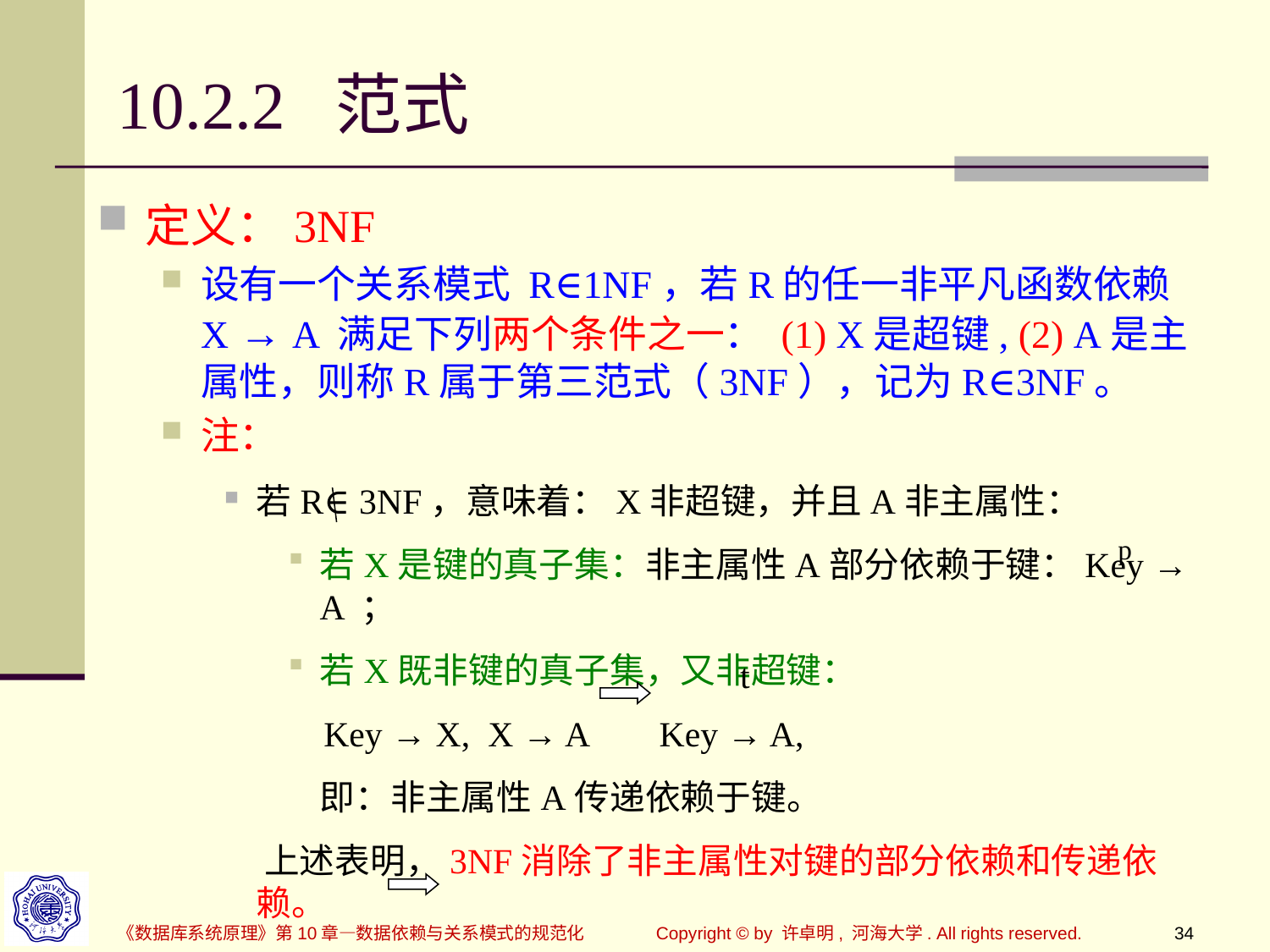

# 10.2.2  范式
定义：3NF
设有一个关系模式 R∈1NF，若R的任一非平凡函数依赖
X → A 满足下列两个条件之一： (1) X是超键, (2) A是主属性，则称R属于第三范式（3NF），记为R∈3NF。
注：
若R∈3NF，意味着：X非超键，并且A非主属性：
若X是键的真子集：非主属性A部分依赖于键：Key → A ；
若X既非键的真子集，又非超键：
    Key → X,  X → A        Key → A,
   即：非主属性A传递依赖于键。
    上述表明，3NF消除了非主属性对键的部分依赖和传递依赖。
R∈3NF        R∈2NF。

p
t

《数据库系统原理》第10章—数据依赖与关系模式的规范化
Copyright © by 许卓明, 河海大学. All rights reserved.
34